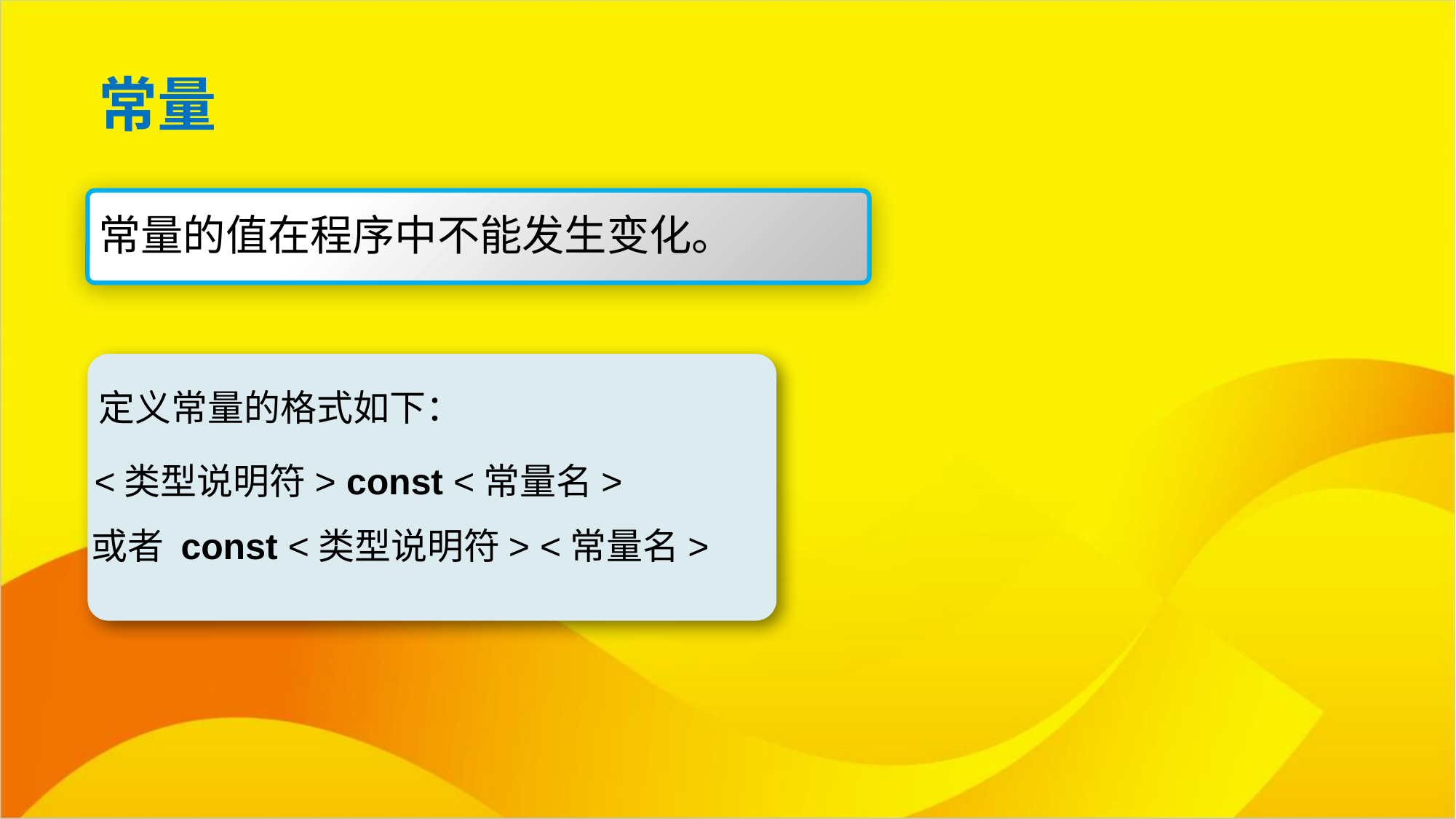

常量

常量的值在程序中不能发生变化。

定义常量的格式如下：
<类型说明符> const <常量名>
或者 const <类型说明符> <常量名>